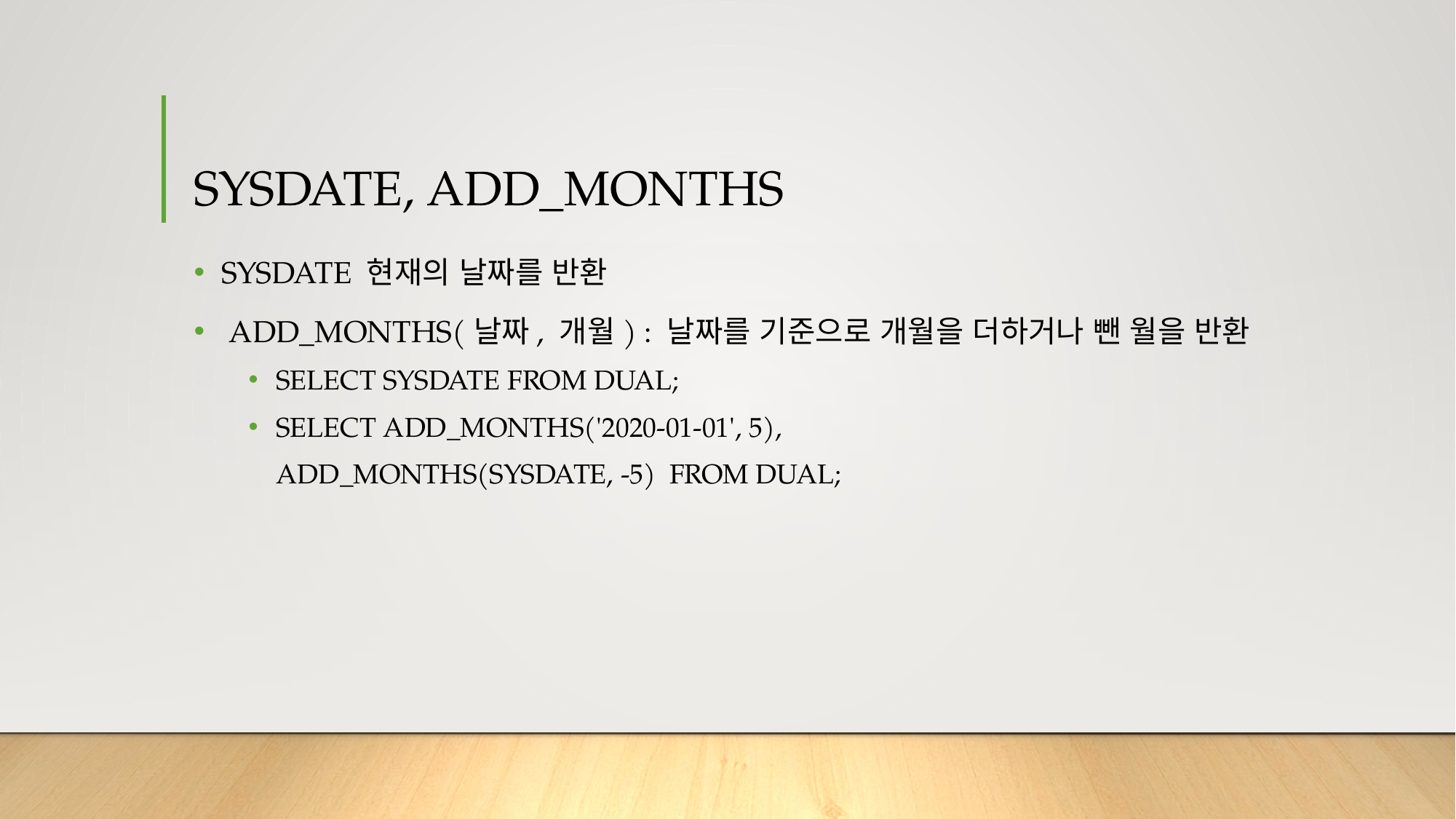

# SYSDATE, ADD_MONTHS
SYSDATE 현재의 날짜를 반환
 ADD_MONTHS(날짜, 개월) : 날짜를 기준으로 개월을 더하거나 뺀 월을 반환
SELECT SYSDATE FROM DUAL;
SELECT ADD_MONTHS('2020-01-01', 5),
    ADD_MONTHS(SYSDATE, -5)  FROM DUAL;